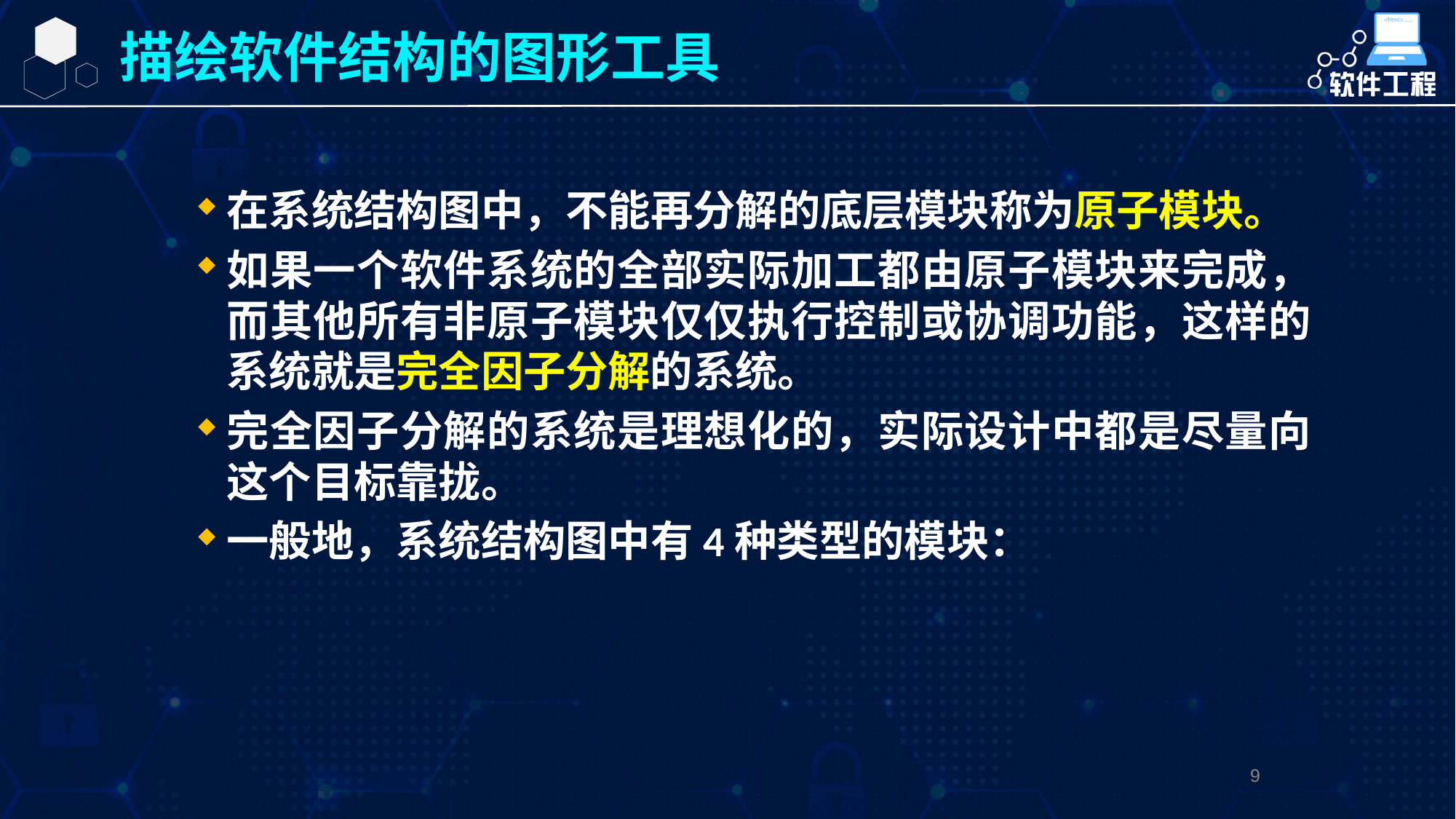

描绘软件结构的图形工具
在系统结构图中，不能再分解的底层模块称为原子模块。
如果一个软件系统的全部实际加工都由原子模块来完成，而其他所有非原子模块仅仅执行控制或协调功能，这样的系统就是完全因子分解的系统。
完全因子分解的系统是理想化的，实际设计中都是尽量向这个目标靠拢。
一般地，系统结构图中有4种类型的模块：
9